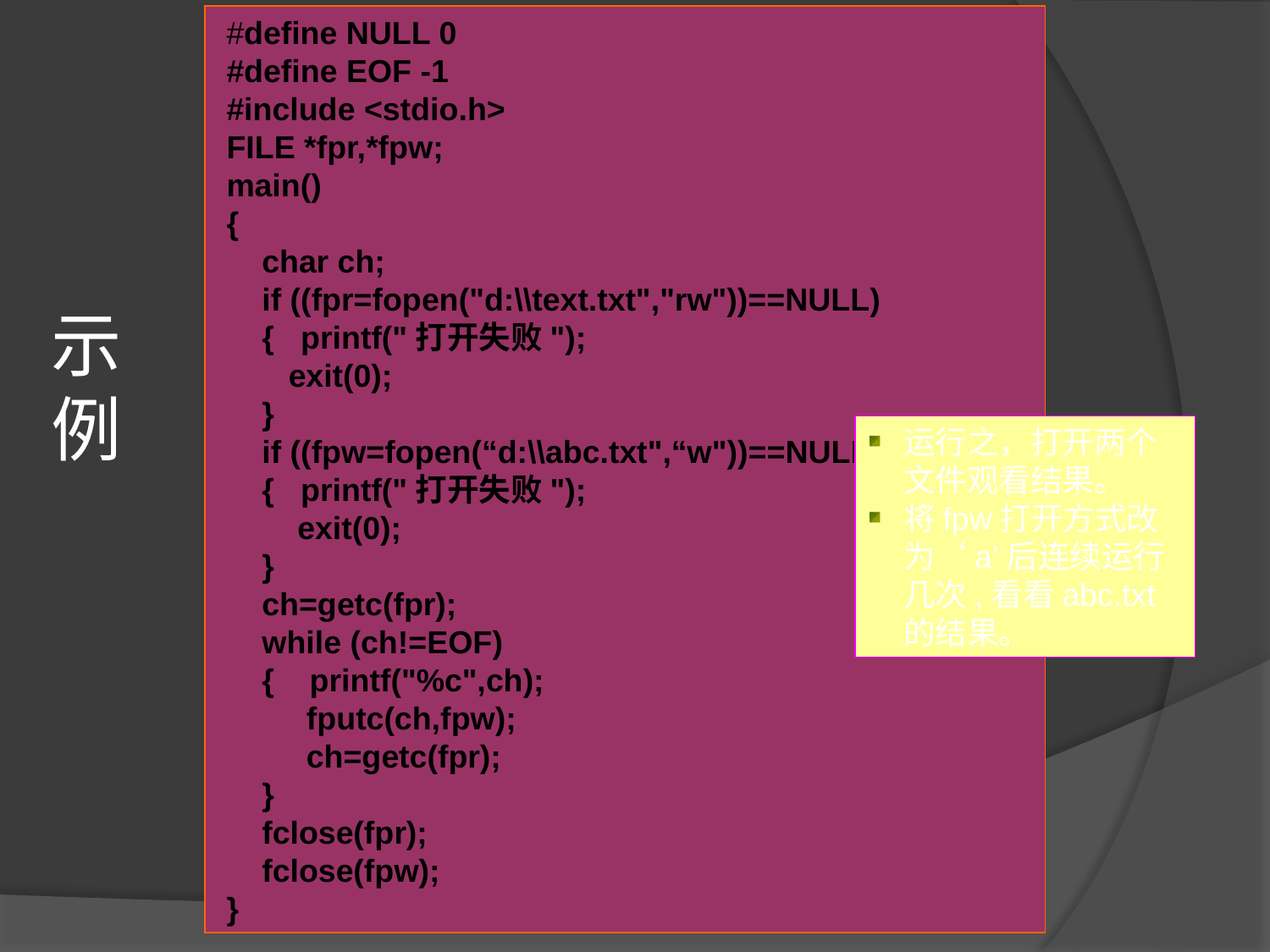

#define NULL 0
 #define EOF -1
 #include <stdio.h>
 FILE *fpr,*fpw;
 main()
 {
     char ch;
     if ((fpr=fopen("d:\\text.txt","rw"))==NULL)
     {   printf("打开失败");
        exit(0);
     }
     if ((fpw=fopen(“d:\\abc.txt",“w"))==NULL)
     {   printf("打开失败");
         exit(0);
     }
     ch=getc(fpr);
     while (ch!=EOF)
     {    printf("%c",ch);
          fputc(ch,fpw);
          ch=getc(fpr);
     }
     fclose(fpr);
     fclose(fpw);
 }
# 示例
运行之，打开两个文件观看结果。
将fpw打开方式改为‘a’后连续运行几次,看看abc.txt的结果。